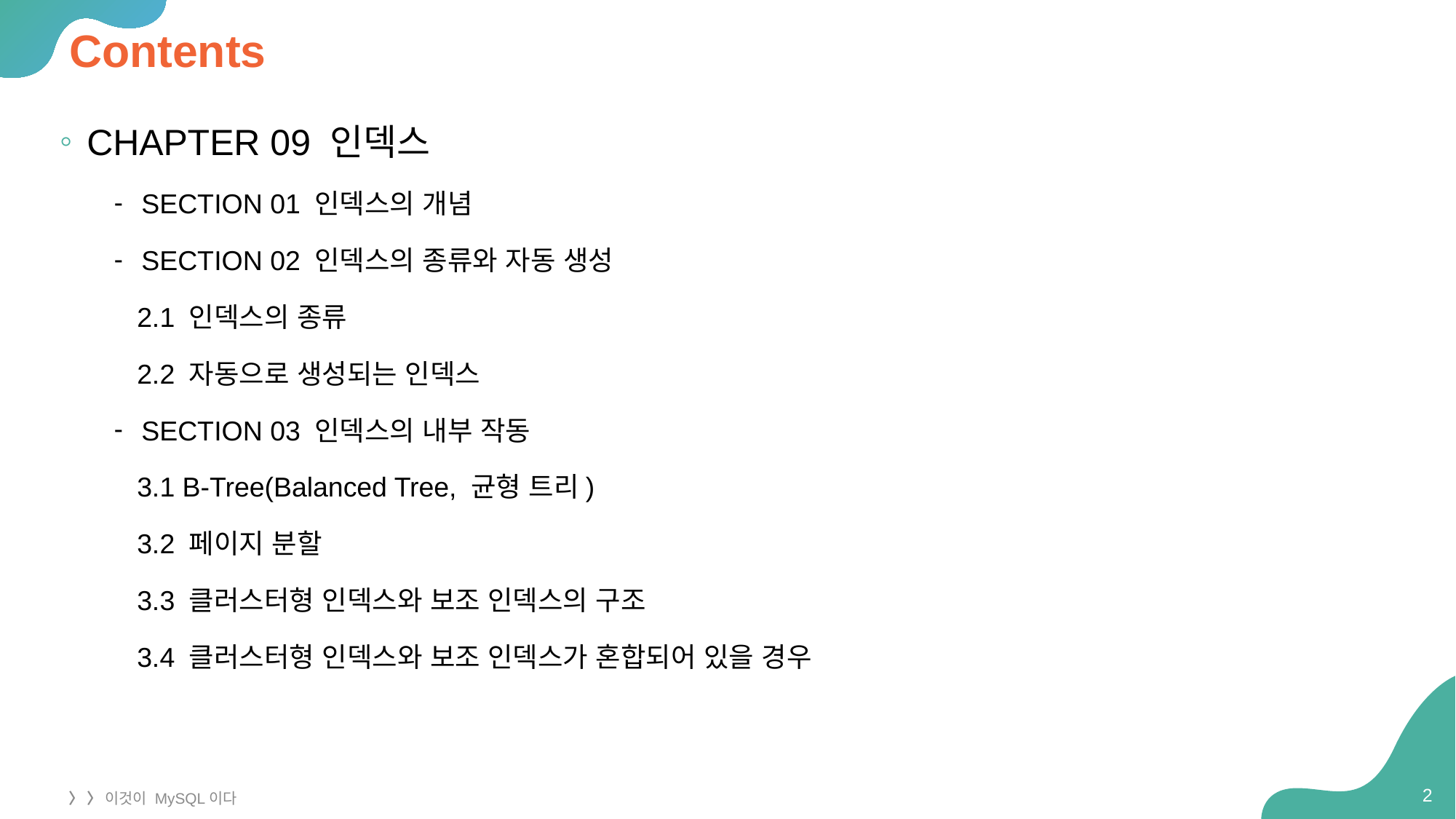

# Contents
CHAPTER 09 인덱스
SECTION 01 인덱스의 개념
SECTION 02 인덱스의 종류와 자동 생성
   2.1 인덱스의 종류
   2.2 자동으로 생성되는 인덱스
SECTION 03 인덱스의 내부 작동
   3.1 B-Tree(Balanced Tree, 균형 트리)
   3.2 페이지 분할
   3.3 클러스터형 인덱스와 보조 인덱스의 구조
   3.4 클러스터형 인덱스와 보조 인덱스가 혼합되어 있을 경우
2
〉 〉 이것이 MySQL이다